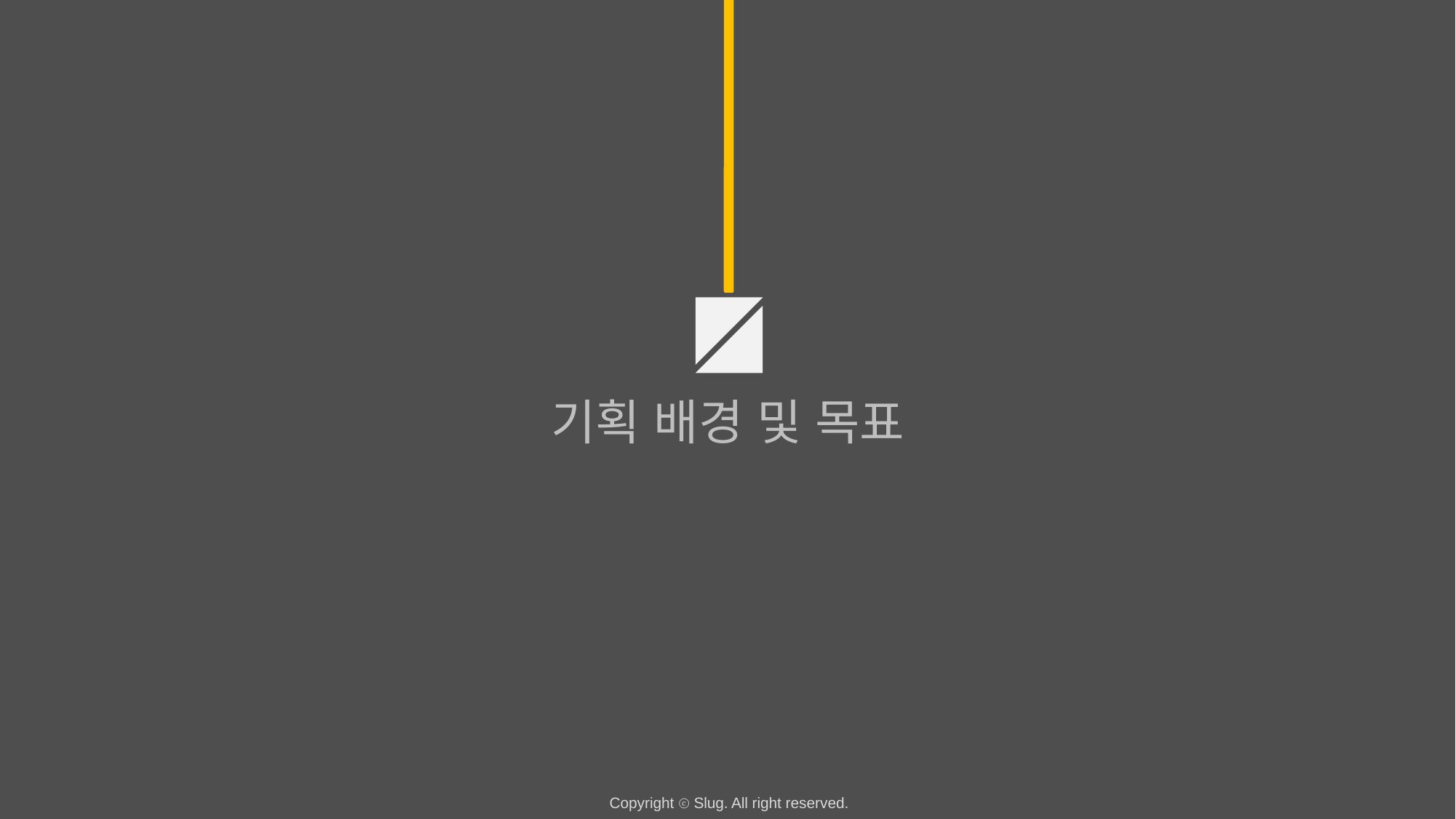

기획 배경 및 목표
Copyright ⓒ Slug. All right reserved.